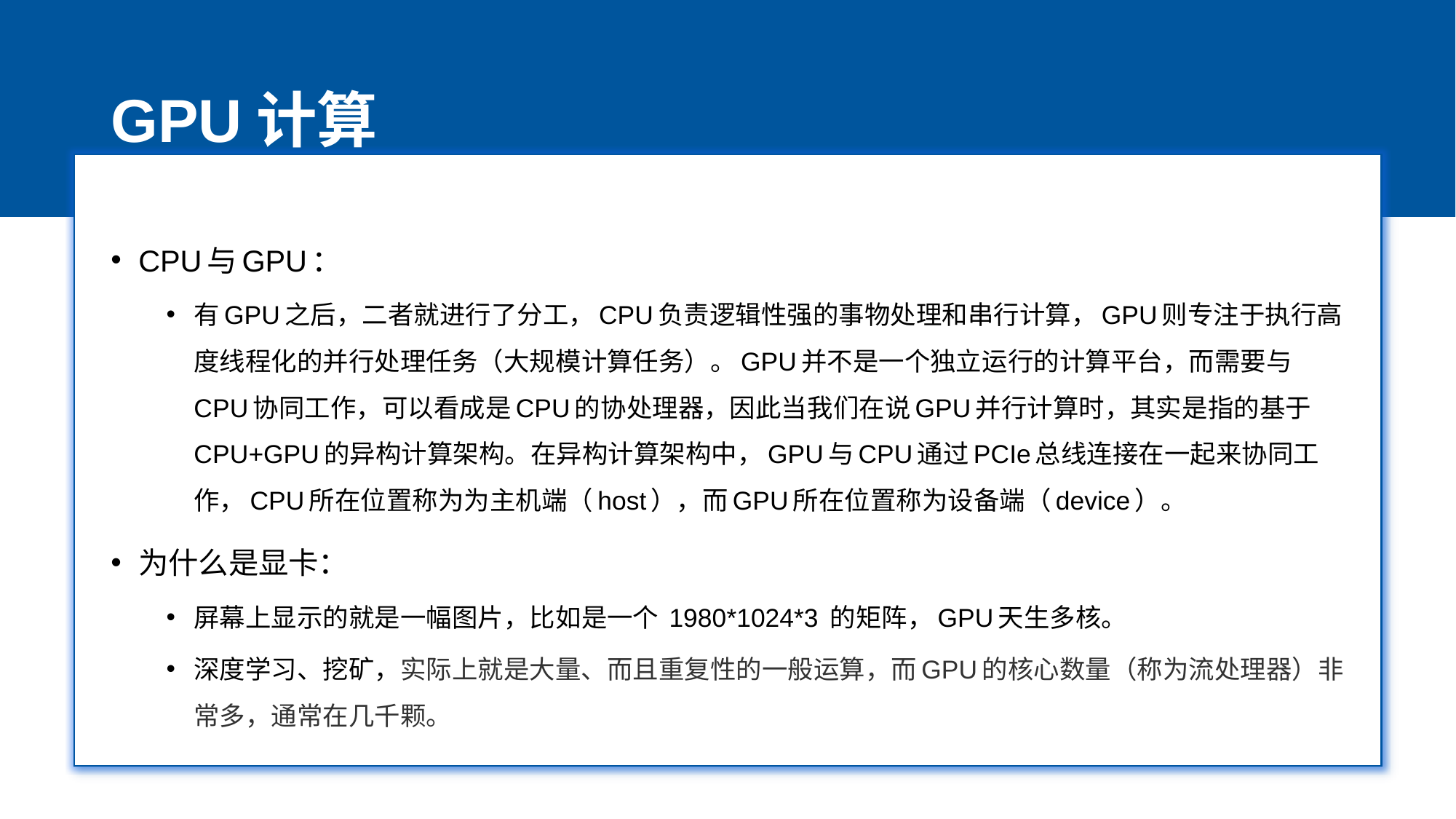

# GPU计算
CPU与GPU：
有GPU之后，二者就进行了分工，CPU负责逻辑性强的事物处理和串行计算，GPU则专注于执行高度线程化的并行处理任务（大规模计算任务）。GPU并不是一个独立运行的计算平台，而需要与CPU协同工作，可以看成是CPU的协处理器，因此当我们在说GPU并行计算时，其实是指的基于CPU+GPU的异构计算架构。在异构计算架构中，GPU与CPU通过PCIe总线连接在一起来协同工作，CPU所在位置称为为主机端（host），而GPU所在位置称为设备端（device）。
为什么是显卡：
屏幕上显示的就是一幅图片，比如是一个 1980*1024*3 的矩阵，GPU天生多核。
深度学习、挖矿，实际上就是大量、而且重复性的一般运算，而GPU的核心数量（称为流处理器）非常多，通常在几千颗。